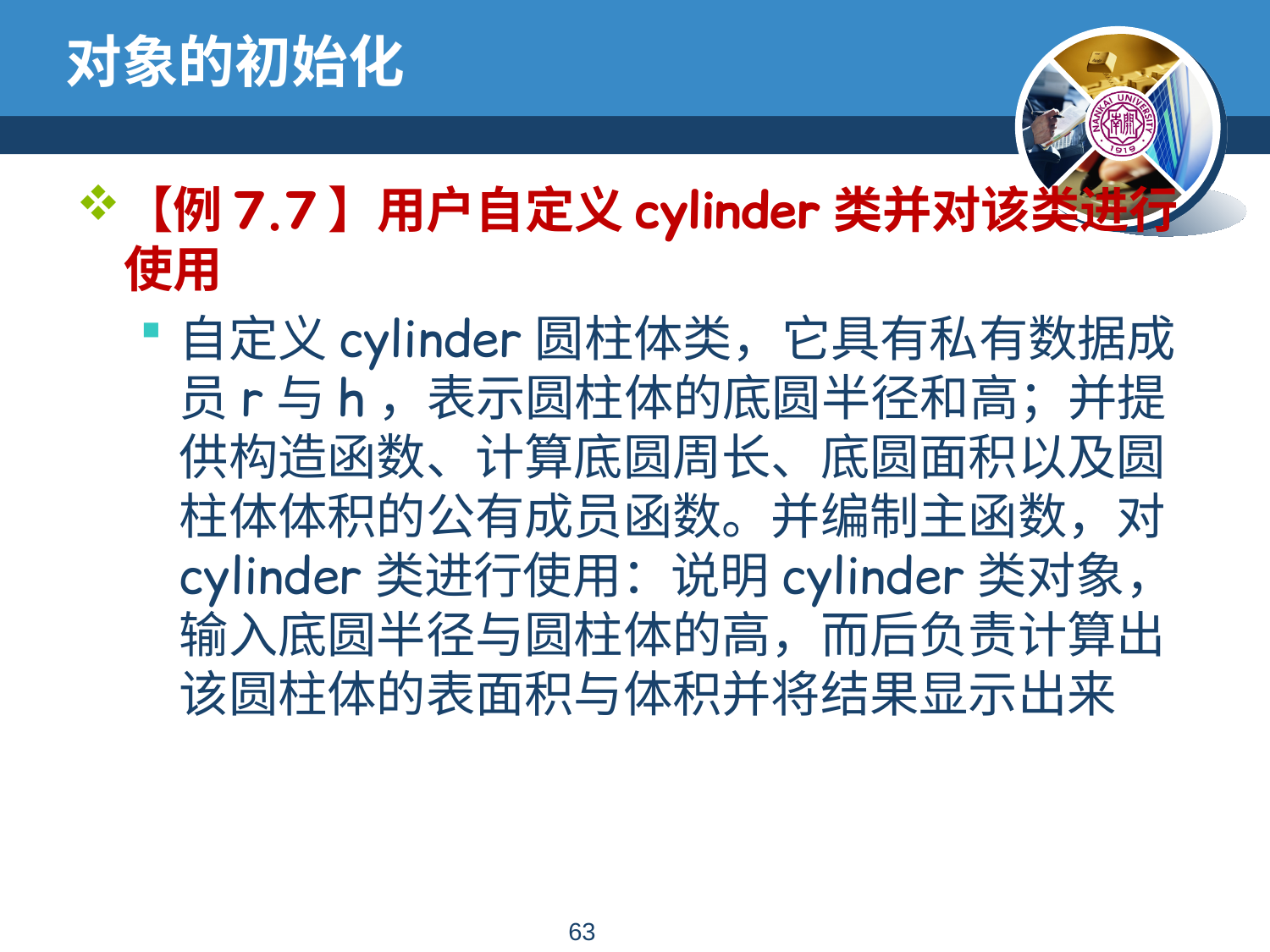

# 对象的初始化
【例7.7】用户自定义cylinder类并对该类进行使用
自定义cylinder圆柱体类，它具有私有数据成员r与h，表示圆柱体的底圆半径和高；并提供构造函数、计算底圆周长、底圆面积以及圆柱体体积的公有成员函数。并编制主函数，对cylinder类进行使用：说明cylinder类对象，输入底圆半径与圆柱体的高，而后负责计算出该圆柱体的表面积与体积并将结果显示出来
63